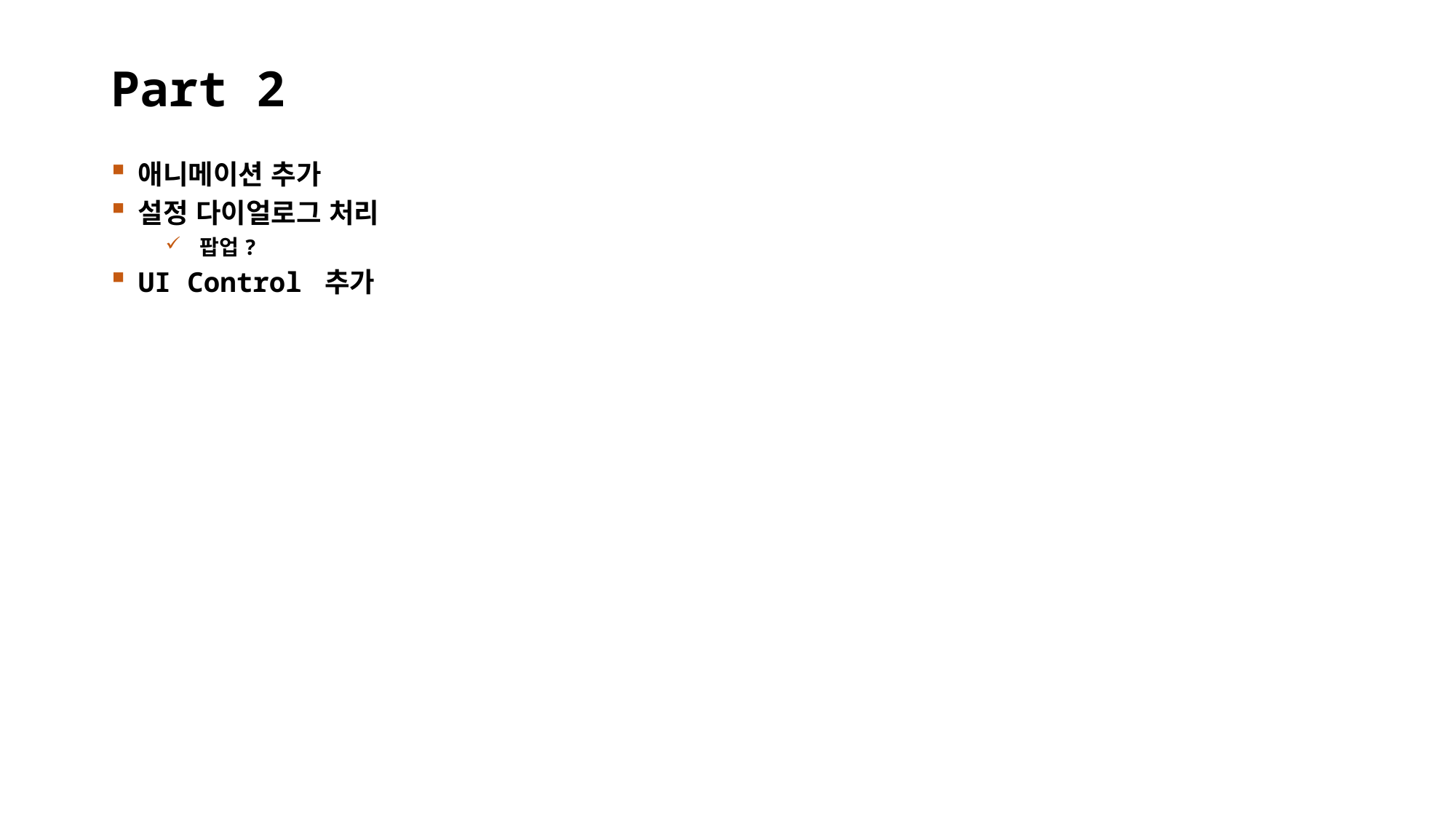

# Part 2
애니메이션 추가
설정 다이얼로그 처리
팝업?
UI Control 추가